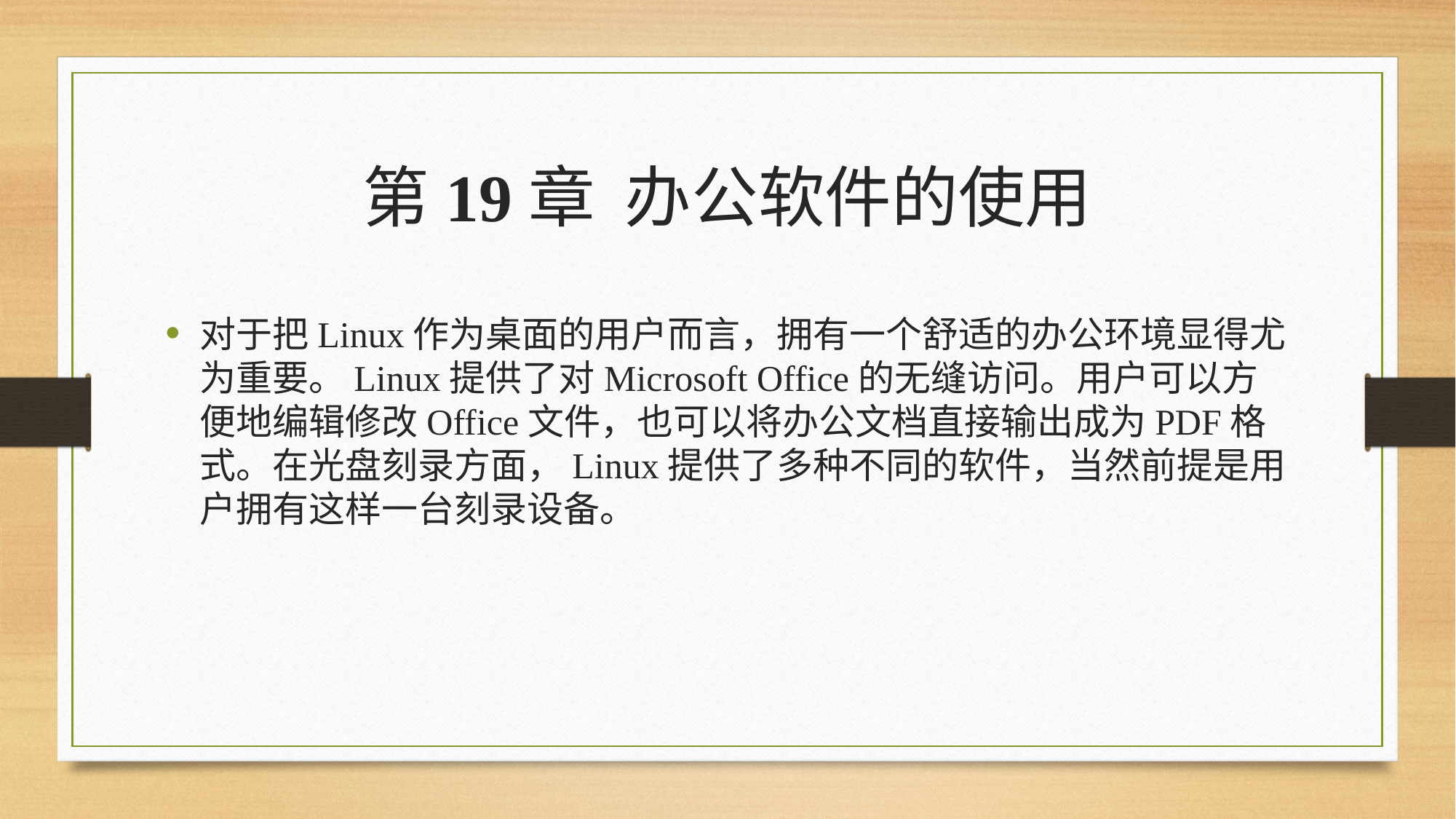

# 第19章  办公软件的使用
对于把Linux作为桌面的用户而言，拥有一个舒适的办公环境显得尤为重要。Linux提供了对Microsoft Office的无缝访问。用户可以方便地编辑修改Office文件，也可以将办公文档直接输出成为PDF格式。在光盘刻录方面，Linux提供了多种不同的软件，当然前提是用户拥有这样一台刻录设备。